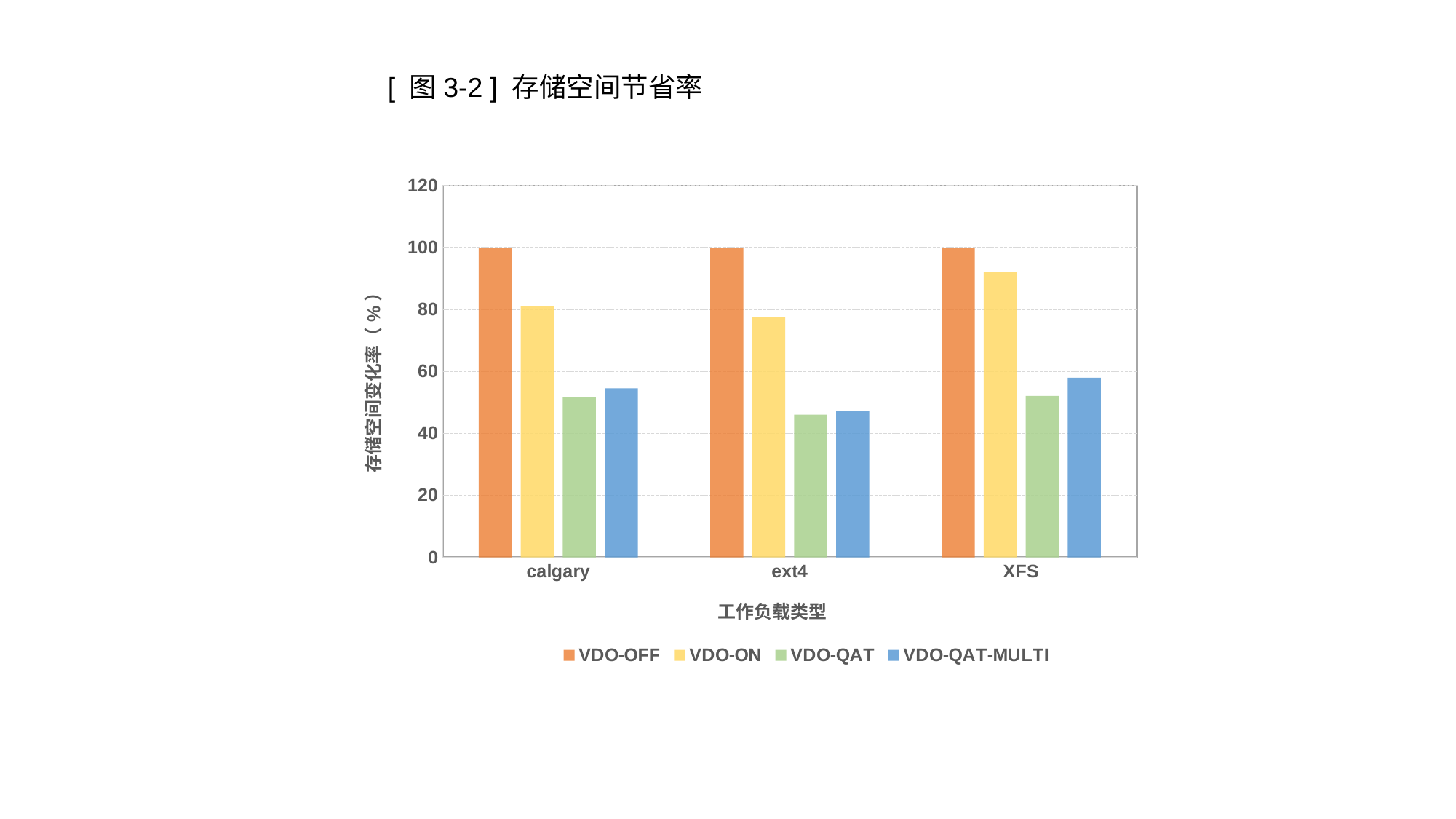

[ 图3-2 ] 存储空间节省率

### Chart

| Category | VDO-OFF | VDO-ON | VDO-QAT | VDO-QAT-MULTI |
|---|---|---|---|---|
| calgary | 100.0 | 81.19 | 51.83 | 54.59 |
| ext4 | 100.0 | 77.55 | 46.06 | 47.19 |
| XFS | 100.0 | 92.08 | 52.09 | 57.98 |